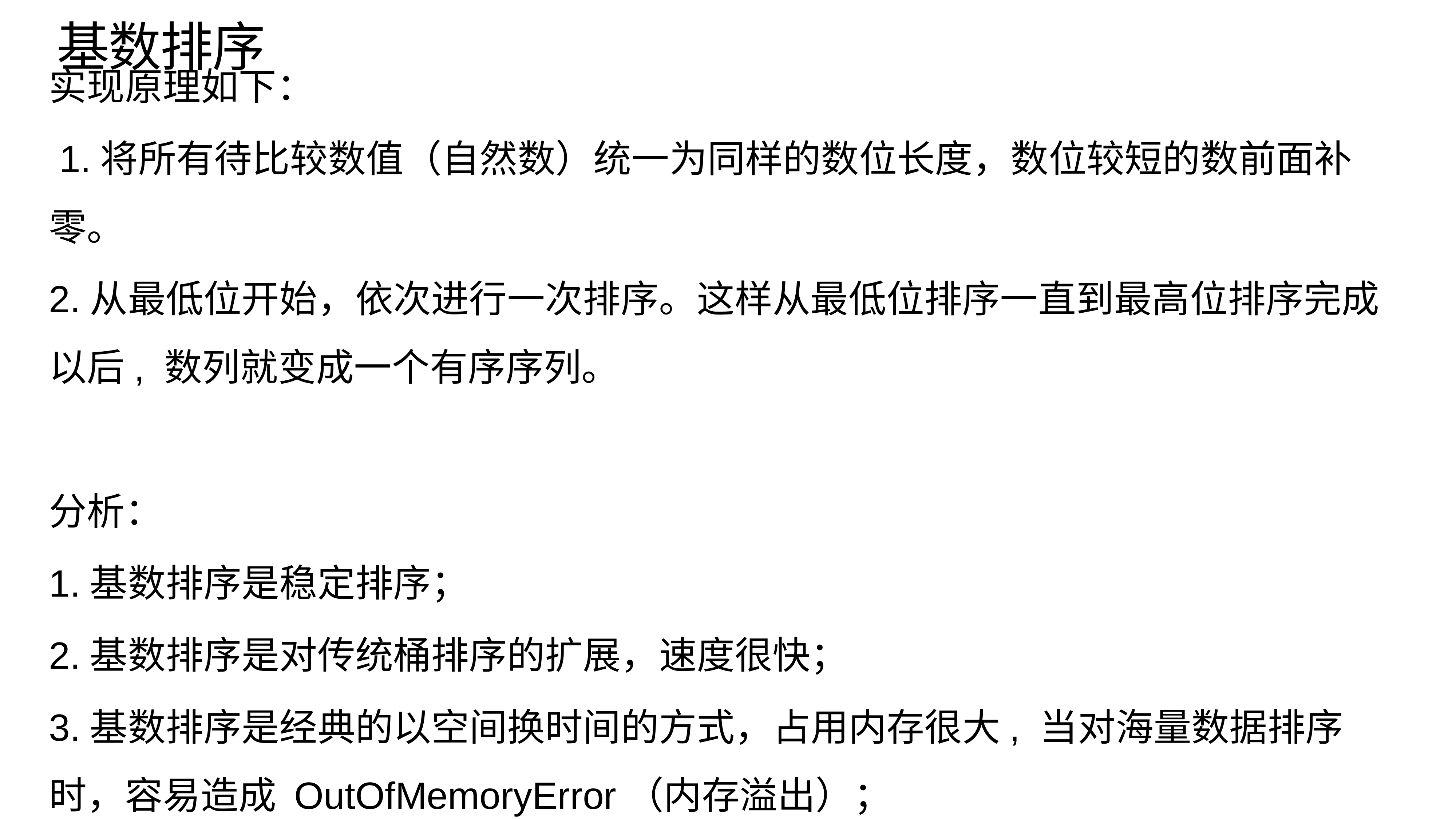

基数排序
实现原理如下：
​​ 1.将所有待比较数值（自然数）统一为同样的数位长度，数位较短的数前面补零。
2.从最低位开始，依次进行一次排序。这样从最低位排序一直到最高位排序完成以后, 数列就变成一个有序序列。

分析：
1.基数排序是稳定排序；
2.基数排序是对传统桶排序的扩展，速度很快；
3.基数排序是经典的以空间换时间的方式，占用内存很大, 当对海量数据排序时，容易造成 OutOfMemoryError（内存溢出）；
4.基数排序时间复杂度为O(P(N+B)),额外空间复杂度O(N+B)。